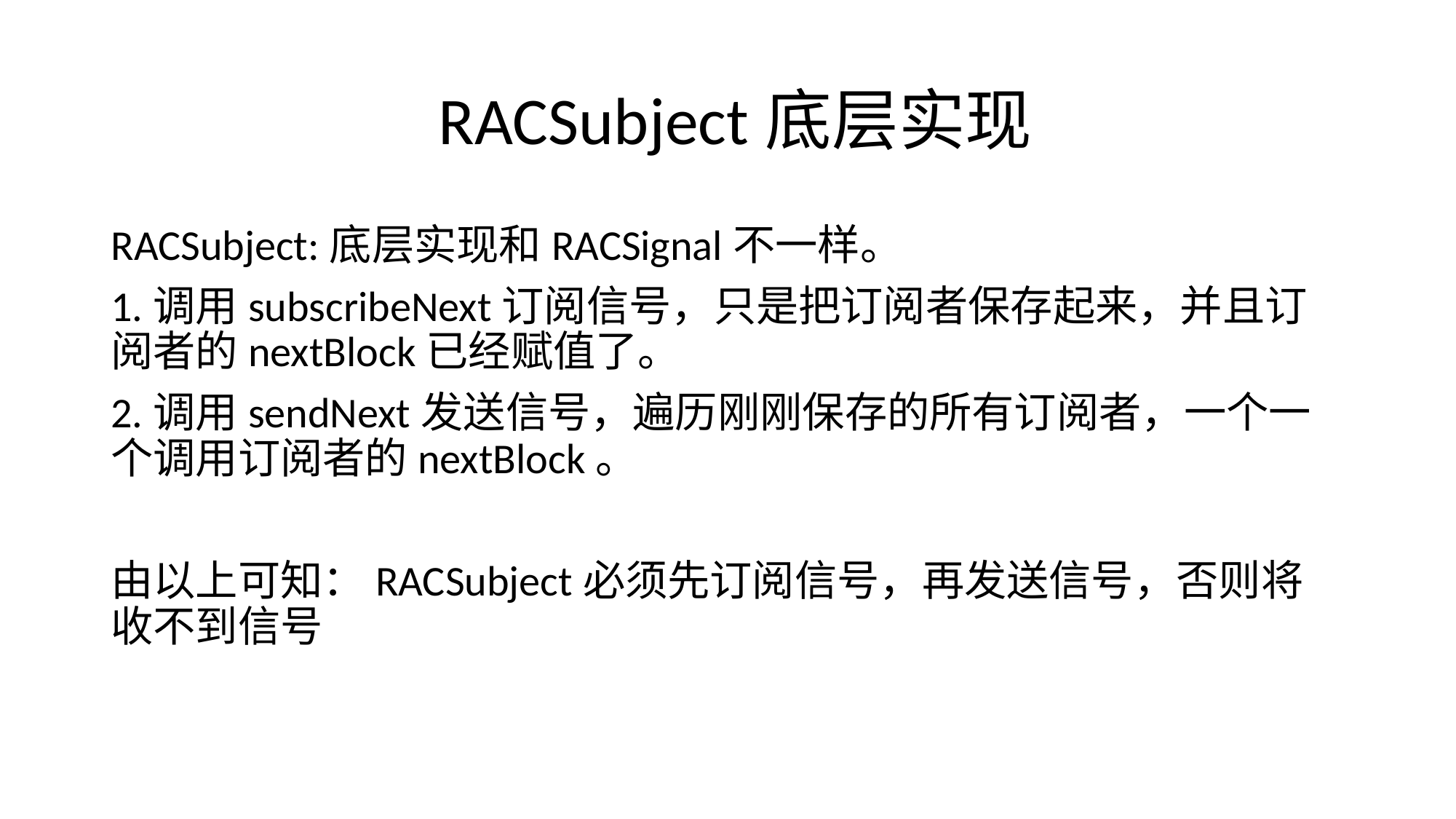

# RACSubject底层实现
RACSubject:底层实现和RACSignal不一样。
1.调用subscribeNext订阅信号，只是把订阅者保存起来，并且订阅者的nextBlock已经赋值了。
2.调用sendNext发送信号，遍历刚刚保存的所有订阅者，一个一个调用订阅者的nextBlock。

由以上可知：RACSubject必须先订阅信号，再发送信号，否则将收不到信号